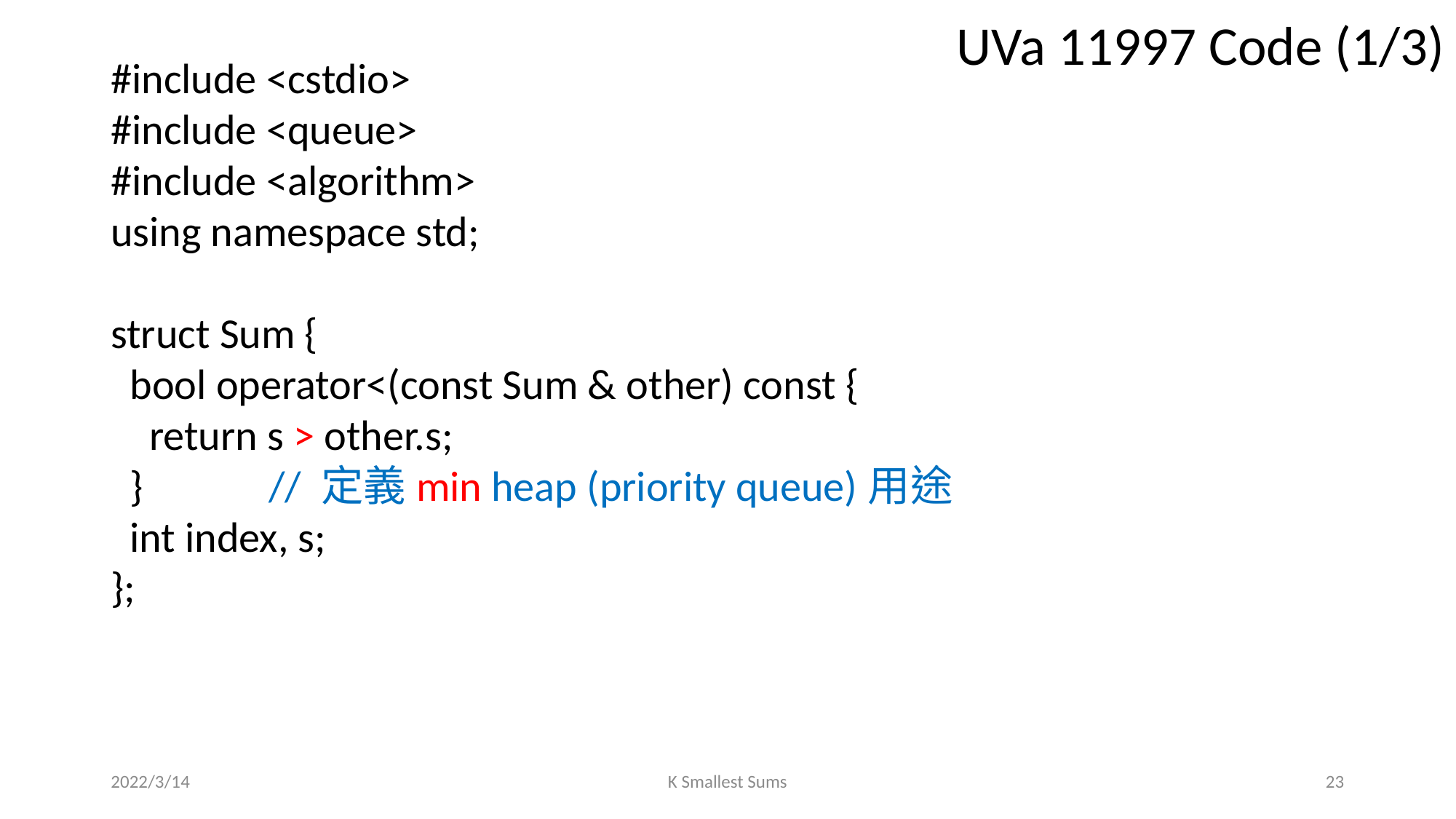

UVa 11997 Code (1/3)
#include <cstdio>
#include <queue>
#include <algorithm>
using namespace std;

struct Sum {
  bool operator<(const Sum & other) const {
    return s > other.s;
  }             // 定義min heap (priority queue)用途
  int index, s;
};
2022/3/14
K Smallest Sums
23